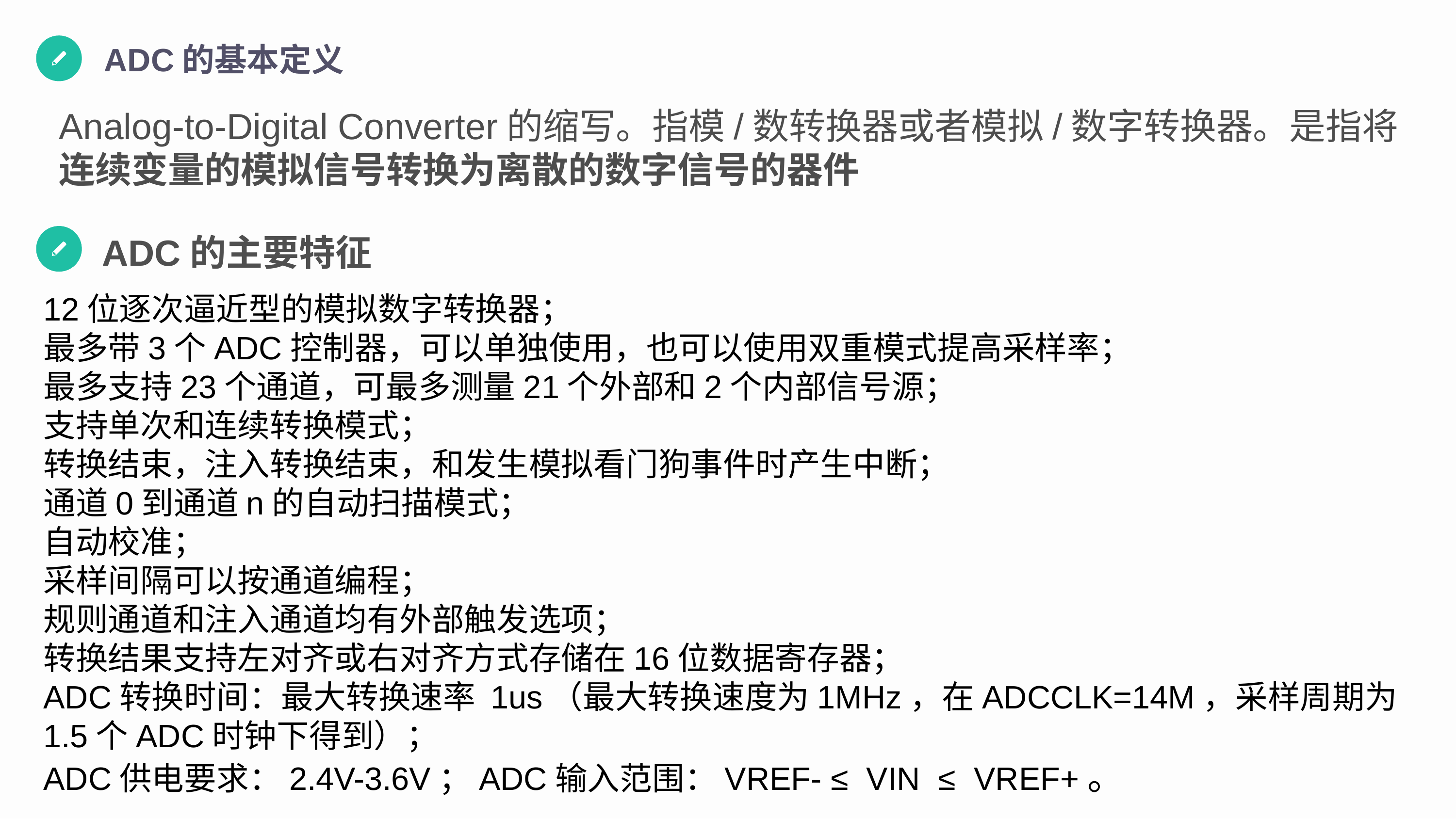

ADC的基本定义

Analog-to-Digital Converter的缩写。指模/数转换器或者模拟/数字转换器。是指将连续变量的模拟信号转换为离散的数字信号的器件
ADC的主要特征

12位逐次逼近型的模拟数字转换器；
最多带3个ADC控制器，可以单独使用，也可以使用双重模式提高采样率；
最多支持23个通道，可最多测量21个外部和2个内部信号源；
支持单次和连续转换模式；
转换结束，注入转换结束，和发生模拟看门狗事件时产生中断；
通道0到通道n的自动扫描模式；
自动校准；
采样间隔可以按通道编程；
规则通道和注入通道均有外部触发选项；
转换结果支持左对齐或右对齐方式存储在16位数据寄存器；
ADC转换时间：最大转换速率 1us（最大转换速度为1MHz，在ADCCLK=14M，采样周期为1.5个ADC时钟下得到）；
ADC供电要求：2.4V-3.6V；ADC输入范围：VREF- ≤  VIN  ≤  VREF+。